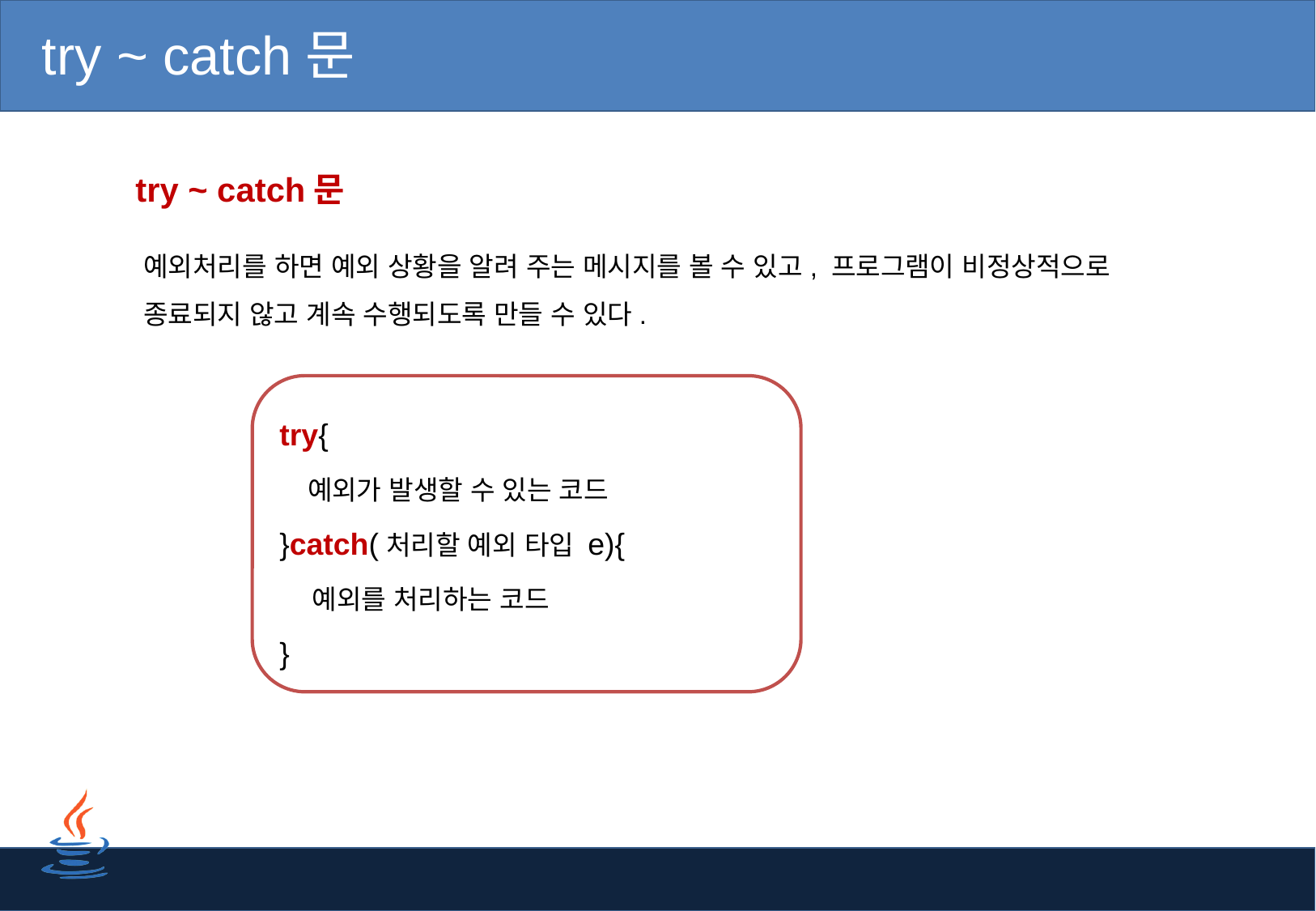

try ~ catch문
   try ~ catch문
예외처리를 하면 예외 상황을 알려 주는 메시지를 볼 수 있고, 프로그램이 비정상적으로 종료되지 않고 계속 수행되도록 만들 수 있다.
try{
   예외가 발생할 수 있는 코드
}catch(처리할 예외 타입 e){
   예외를 처리하는 코드
}